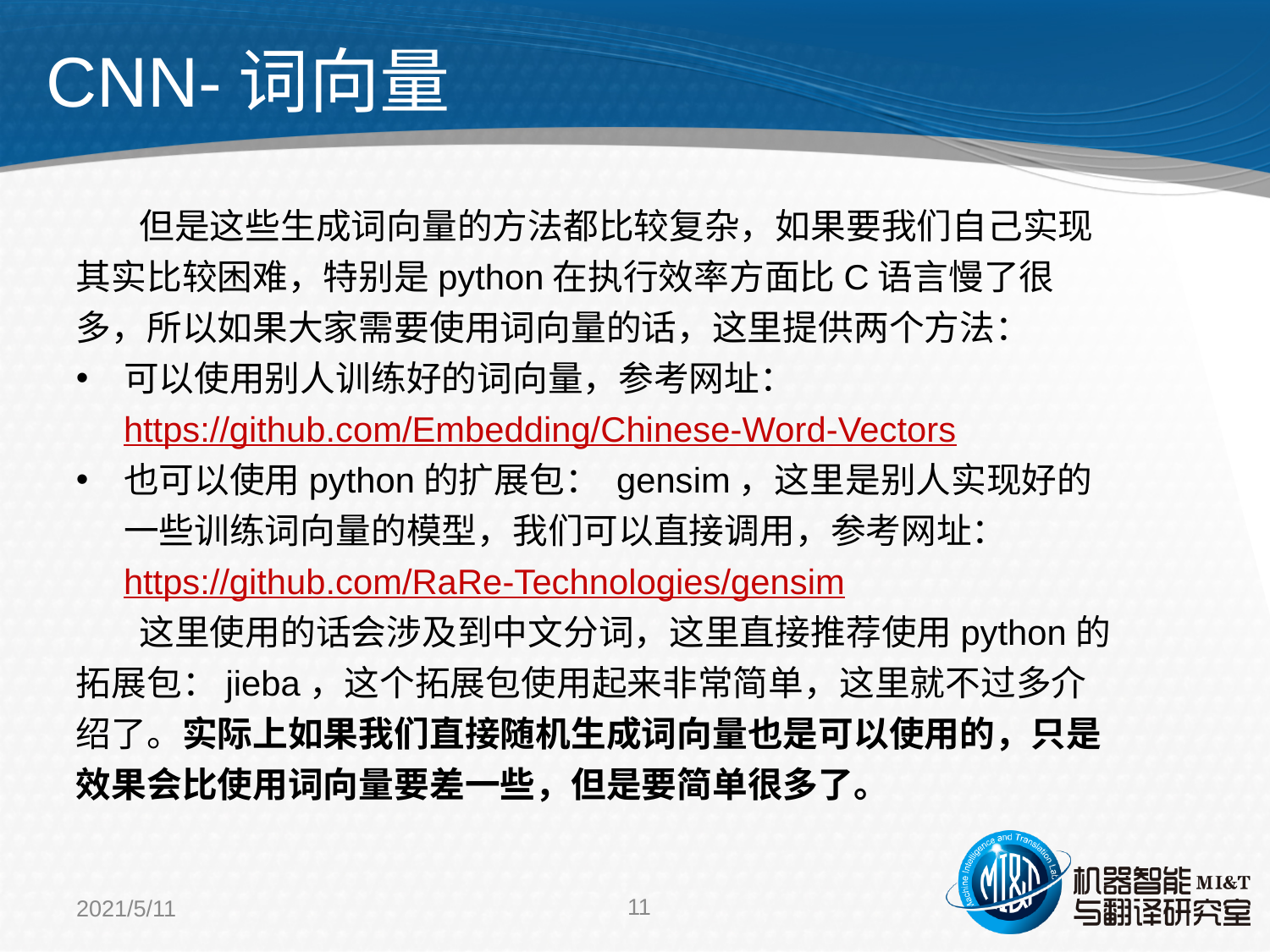

CNN-词向量
       但是这些生成词向量的方法都比较复杂，如果要我们自己实现其实比较困难，特别是python在执行效率方面比C语言慢了很多，所以如果大家需要使用词向量的话，这里提供两个方法：
可以使用别人训练好的词向量，参考网址：https://github.com/Embedding/Chinese-Word-Vectors
也可以使用python的扩展包： gensim，这里是别人实现好的一些训练词向量的模型，我们可以直接调用，参考网址：https://github.com/RaRe-Technologies/gensim
       这里使用的话会涉及到中文分词，这里直接推荐使用python的拓展包：jieba，这个拓展包使用起来非常简单，这里就不过多介绍了。实际上如果我们直接随机生成词向量也是可以使用的，只是效果会比使用词向量要差一些，但是要简单很多了。

11
2021/5/11